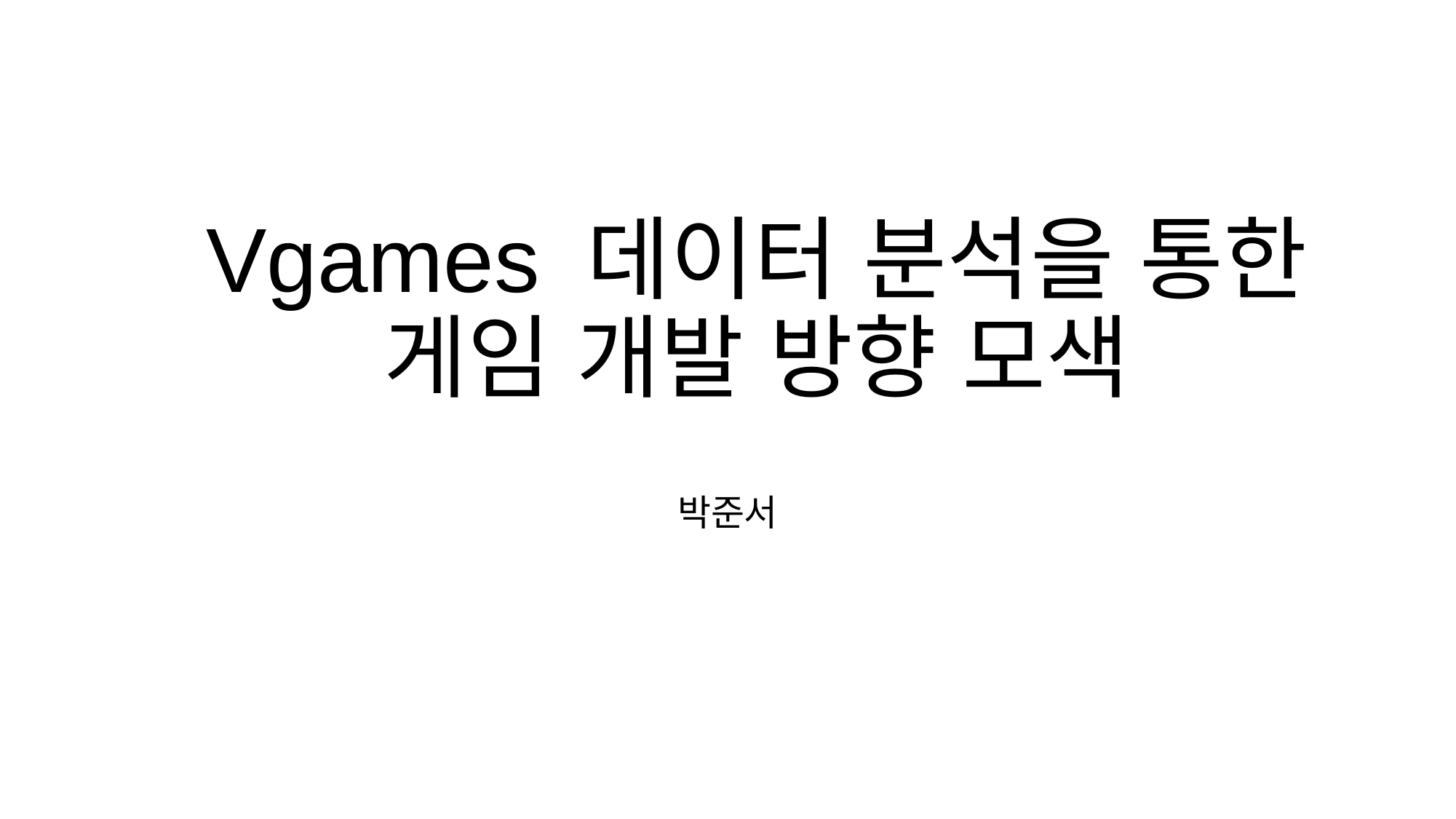

# Vgames 데이터 분석을 통한 게임 개발 방향 모색

박준서